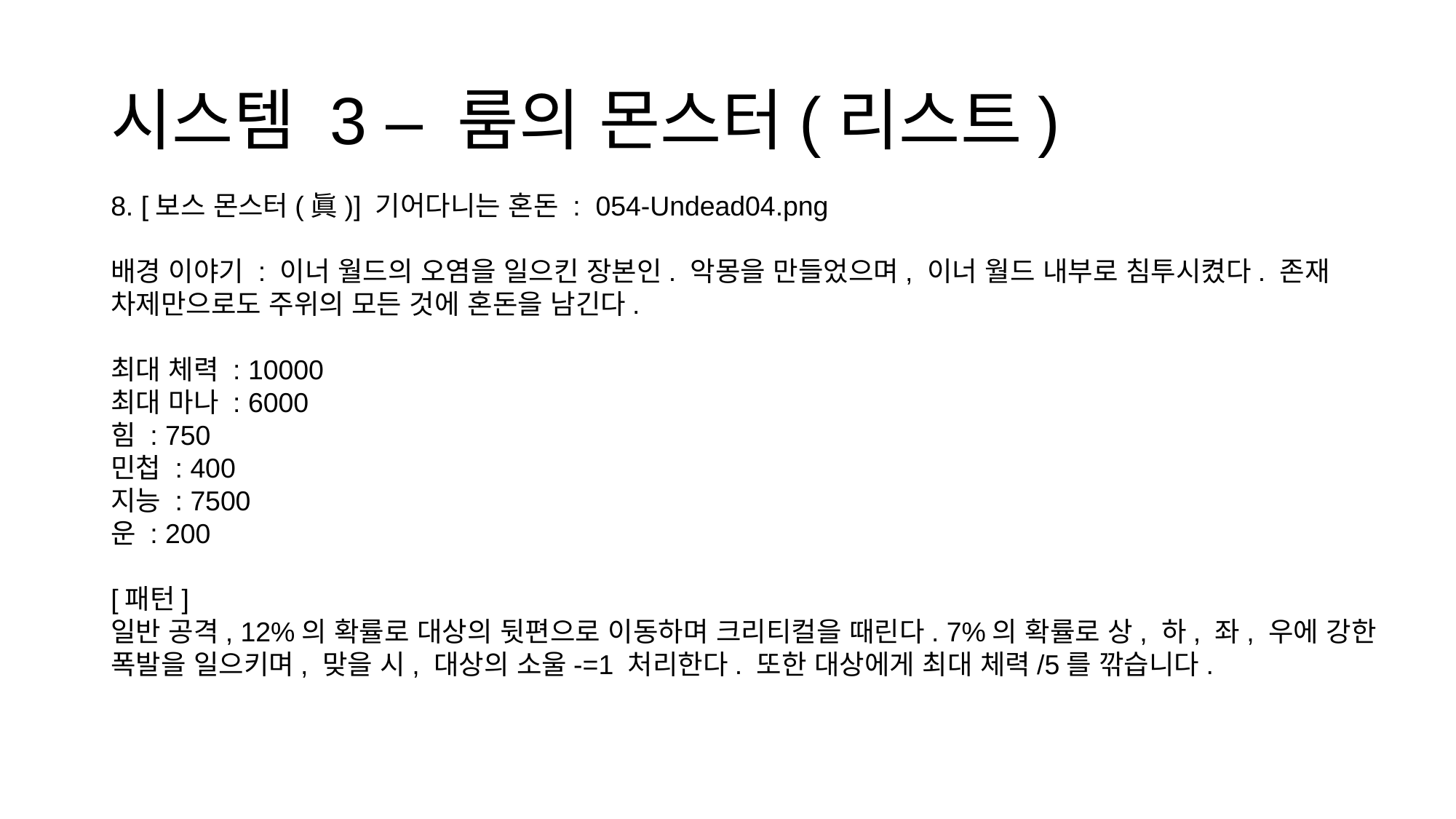

# 시스템 3 – 룸의 몬스터(리스트)
8. [보스 몬스터(眞)] 기어다니는 혼돈 :  054-Undead04.png

배경 이야기 : 이너 월드의 오염을 일으킨 장본인. 악몽을 만들었으며, 이너 월드 내부로 침투시켰다. 존재 차제만으로도 주위의 모든 것에 혼돈을 남긴다.

최대 체력 : 10000
최대 마나 : 6000
힘 : 750
민첩 : 400
지능 : 7500
운 : 200

[패턴]
일반 공격, 12%의 확률로 대상의 뒷편으로 이동하며 크리티컬을 때린다. 7%의 확률로 상, 하, 좌, 우에 강한 폭발을 일으키며, 맞을 시, 대상의 소울-=1 처리한다. 또한 대상에게 최대 체력/5를 깎습니다.